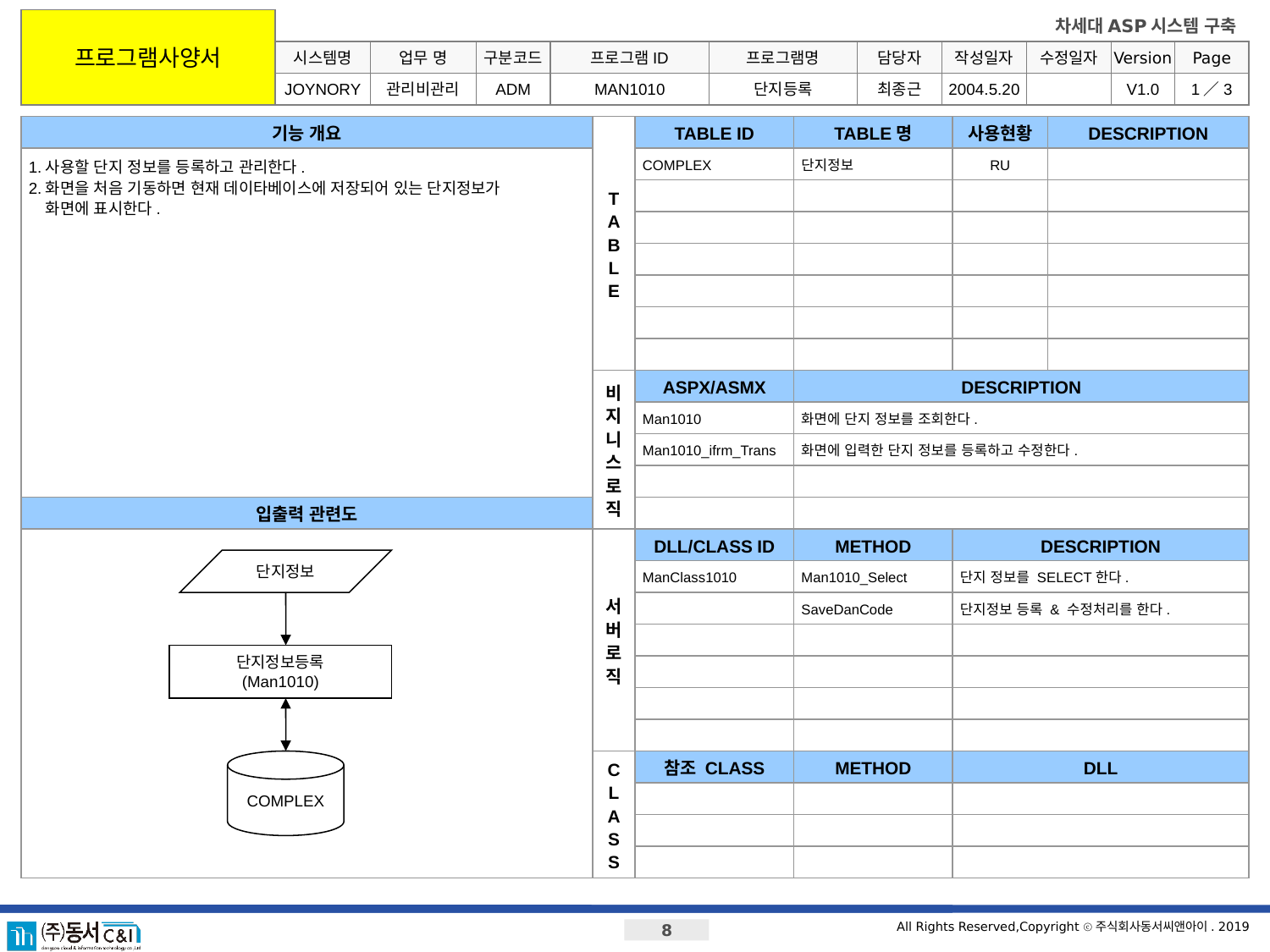

프로그램사양서
시스템명
업무 명
구분코드
프로그램ID
프로그램명
JOYNORY
관리비관리
ADM
MAN1010
단지등록
최종근
2004.5.20

V1.0
1／3
기능 개요
T
A
B
L
E
TABLE ID
TABLE명
사용현황
DESCRIPTION
1.사용할 단지 정보를 등록하고 관리한다.
2.화면을 처음 기동하면 현재 데이타베이스에 저장되어 있는 단지정보가
   화면에 표시한다.

COMPLEX
단지정보
RU

비지니스로직
ASPX/ASMX
DESCRIPTION
Man1010
화면에 단지 정보를 조회한다.
Man1010_ifrm_Trans
화면에 입력한 단지 정보를 등록하고 수정한다.

입출력 관련도

서버로직
DLL/CLASS ID
METHOD
DESCRIPTION
단지정보
ManClass1010
Man1010_Select
단지 정보를 SELECT한다.

SaveDanCode
단지정보 등록 & 수정처리를 한다.

단지정보등록
(Man1010)

COMPLEX
C
L
A
S
S
참조 CLASS
METHOD
DLL